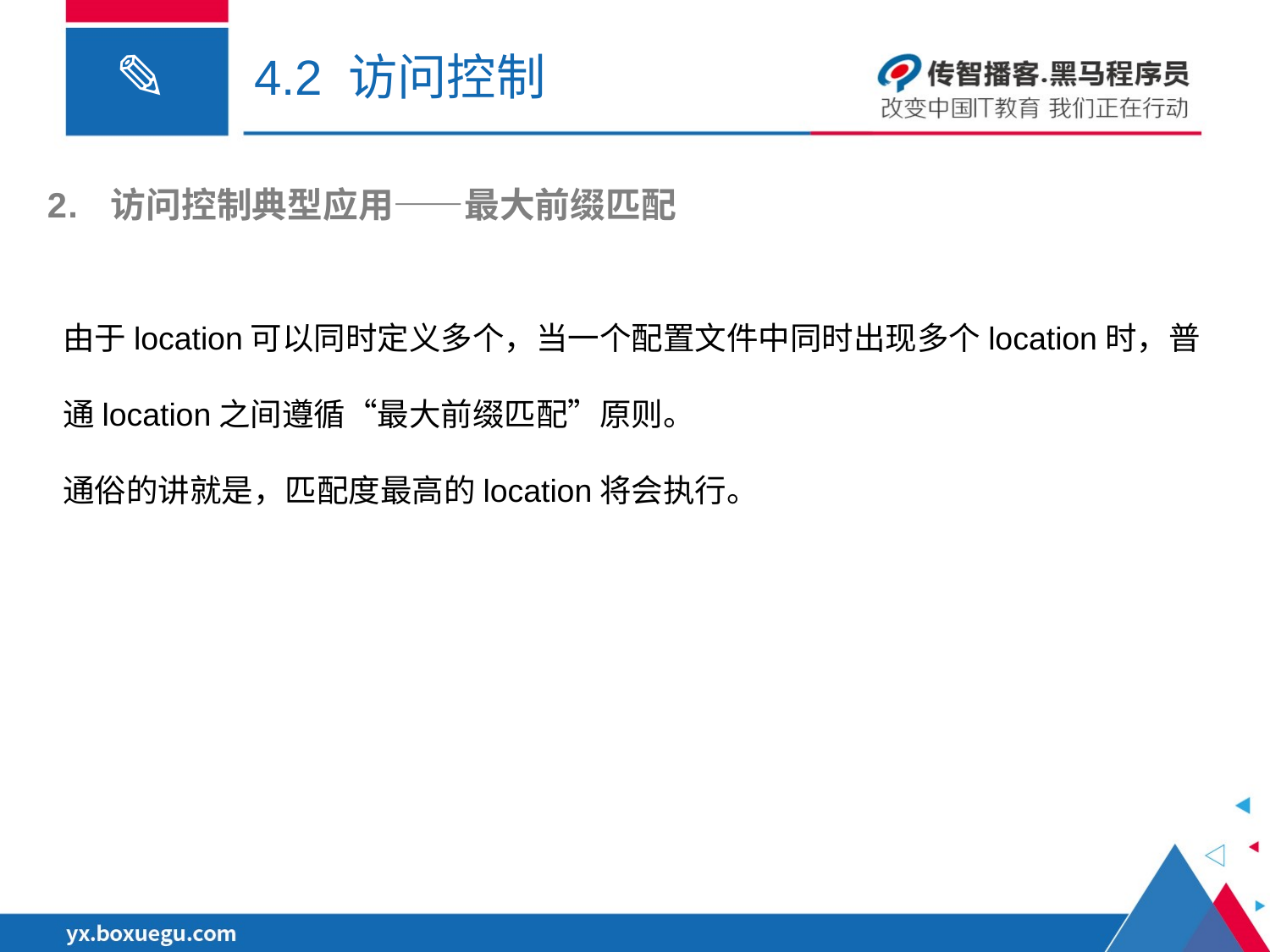

# 4.2 访问控制
访问控制典型应用——最大前缀匹配
由于location可以同时定义多个，当一个配置文件中同时出现多个location时，普通location之间遵循“最大前缀匹配”原则。
通俗的讲就是，匹配度最高的location将会执行。